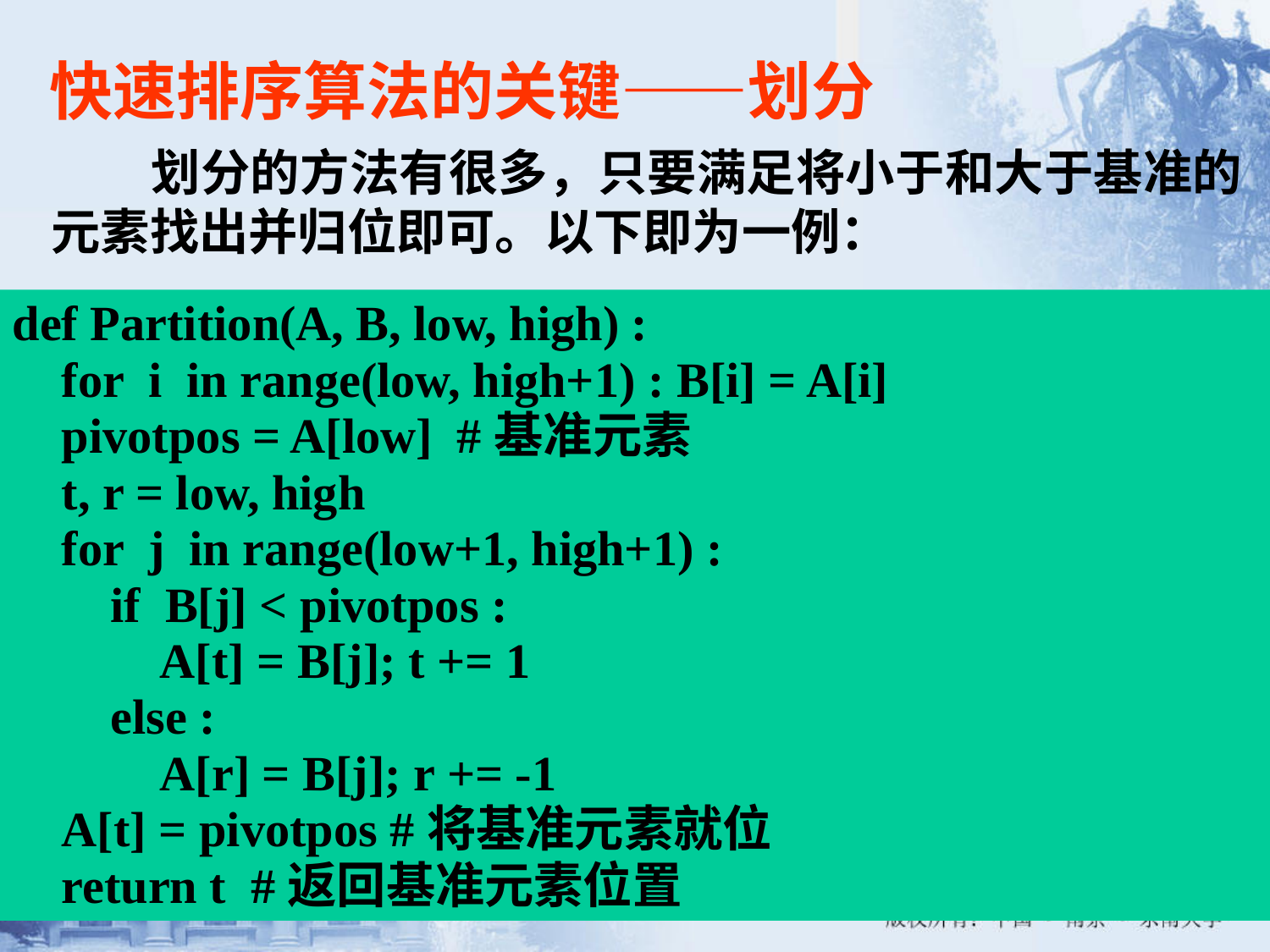

快速排序算法的关键——划分
划分的方法有很多，只要满足将小于和大于基准的元素找出并归位即可。以下即为一例：
def Partition(A, B, low, high) :
    for  i  in range(low, high+1) : B[i] = A[i]
    pivotpos = A[low]  #基准元素
    t, r = low, high
    for  j  in range(low+1, high+1) :
        if  B[j] < pivotpos :
            A[t] = B[j]; t += 1
        else :
            A[r] = B[j]; r += -1
    A[t] = pivotpos #将基准元素就位
    return t  #返回基准元素位置